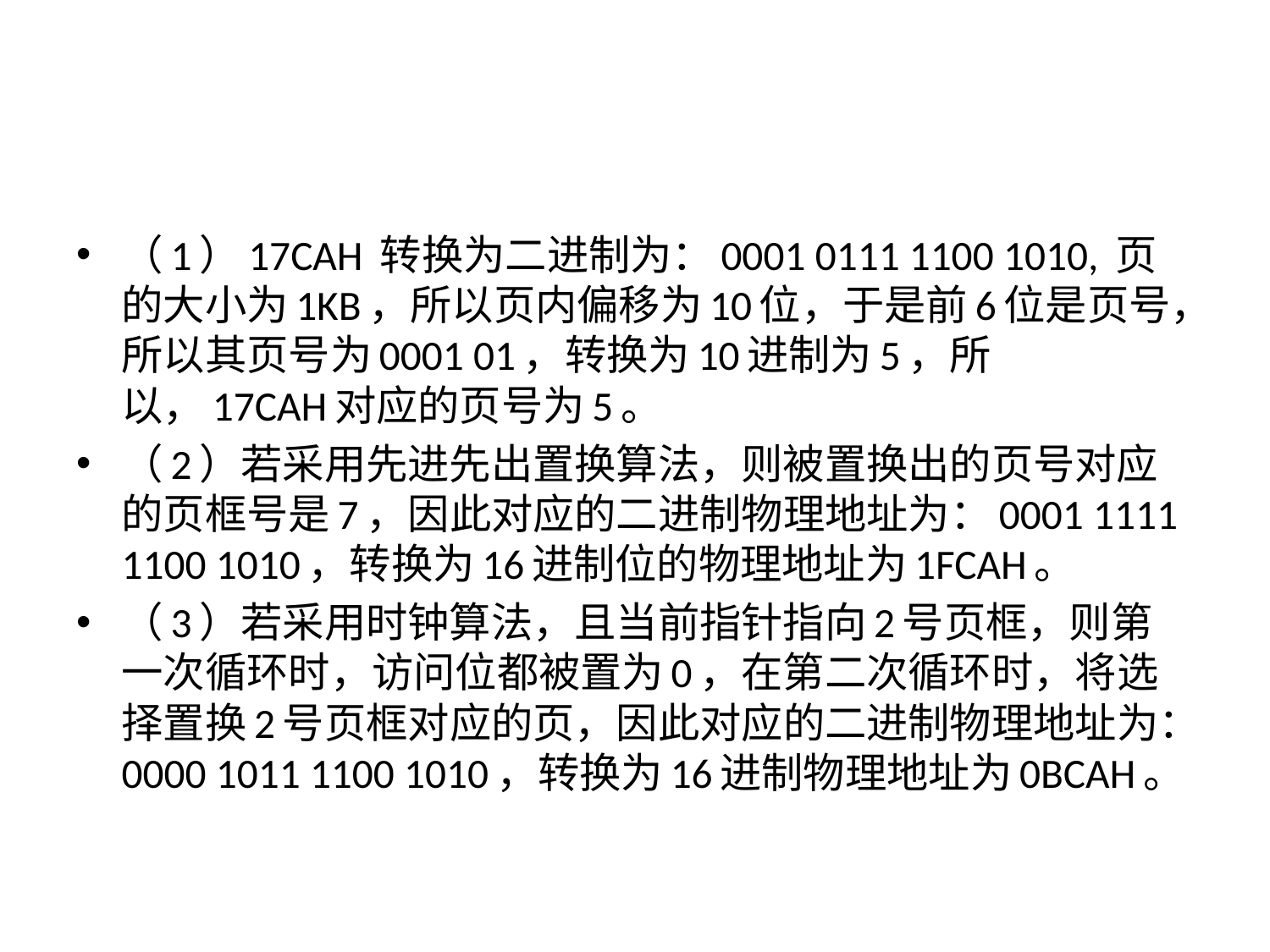

#
（1）17CAH 转换为二进制为：0001 0111 1100 1010, 页的大小为1KB，所以页内偏移为10位，于是前6位是页号，所以其页号为0001 01，转换为10进制为5，所以，17CAH对应的页号为5。
（2）若采用先进先出置换算法，则被置换出的页号对应的页框号是7，因此对应的二进制物理地址为：0001 1111 1100 1010，转换为16进制位的物理地址为1FCAH。
（3）若采用时钟算法，且当前指针指向2号页框，则第一次循环时，访问位都被置为0，在第二次循环时，将选择置换2号页框对应的页，因此对应的二进制物理地址为：0000 1011 1100 1010，转换为16进制物理地址为0BCAH。